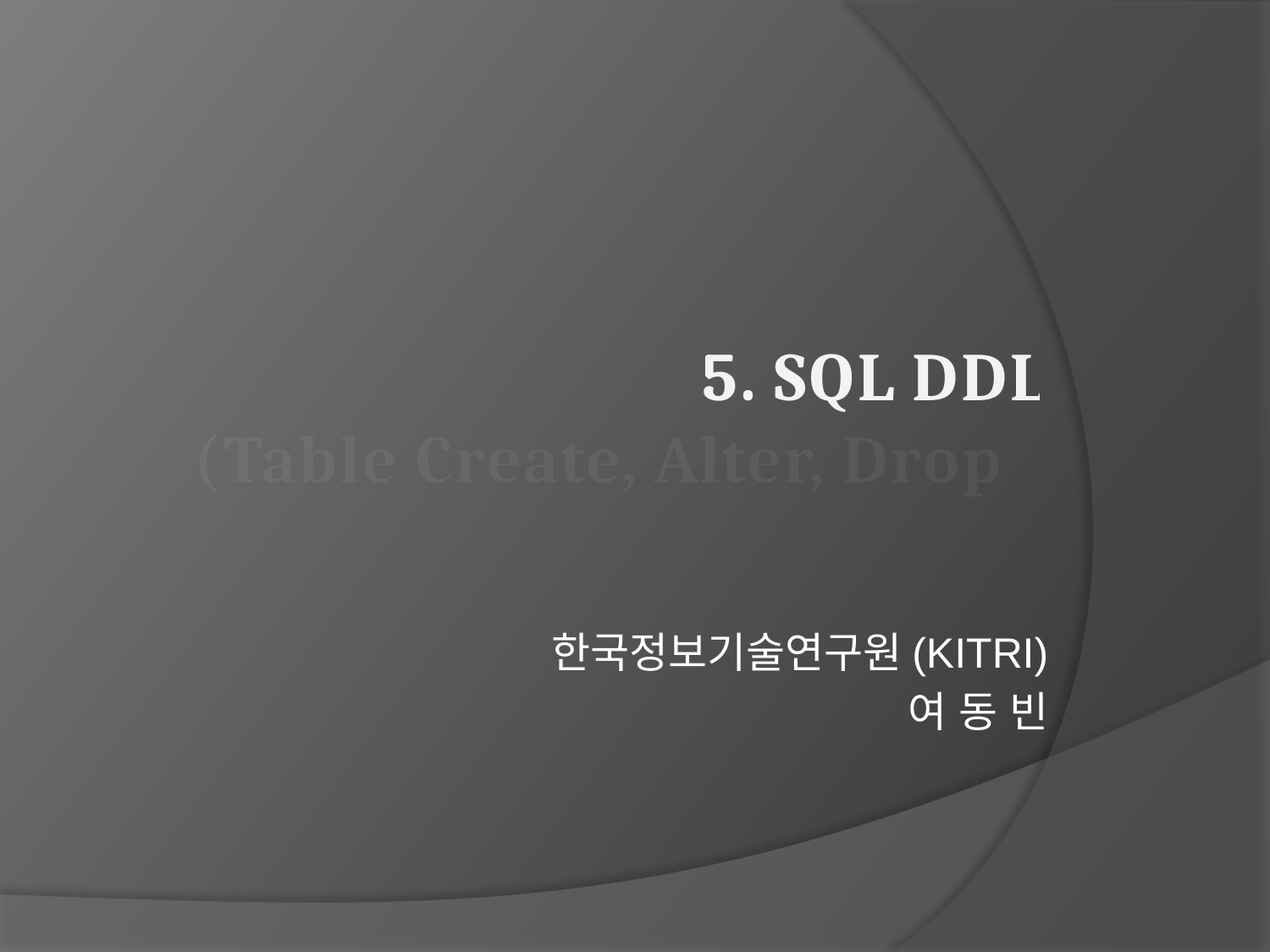

# 5. SQL DDL (Table Create, Alter, Drop)
한국정보기술연구원(KITRI)
여 동 빈